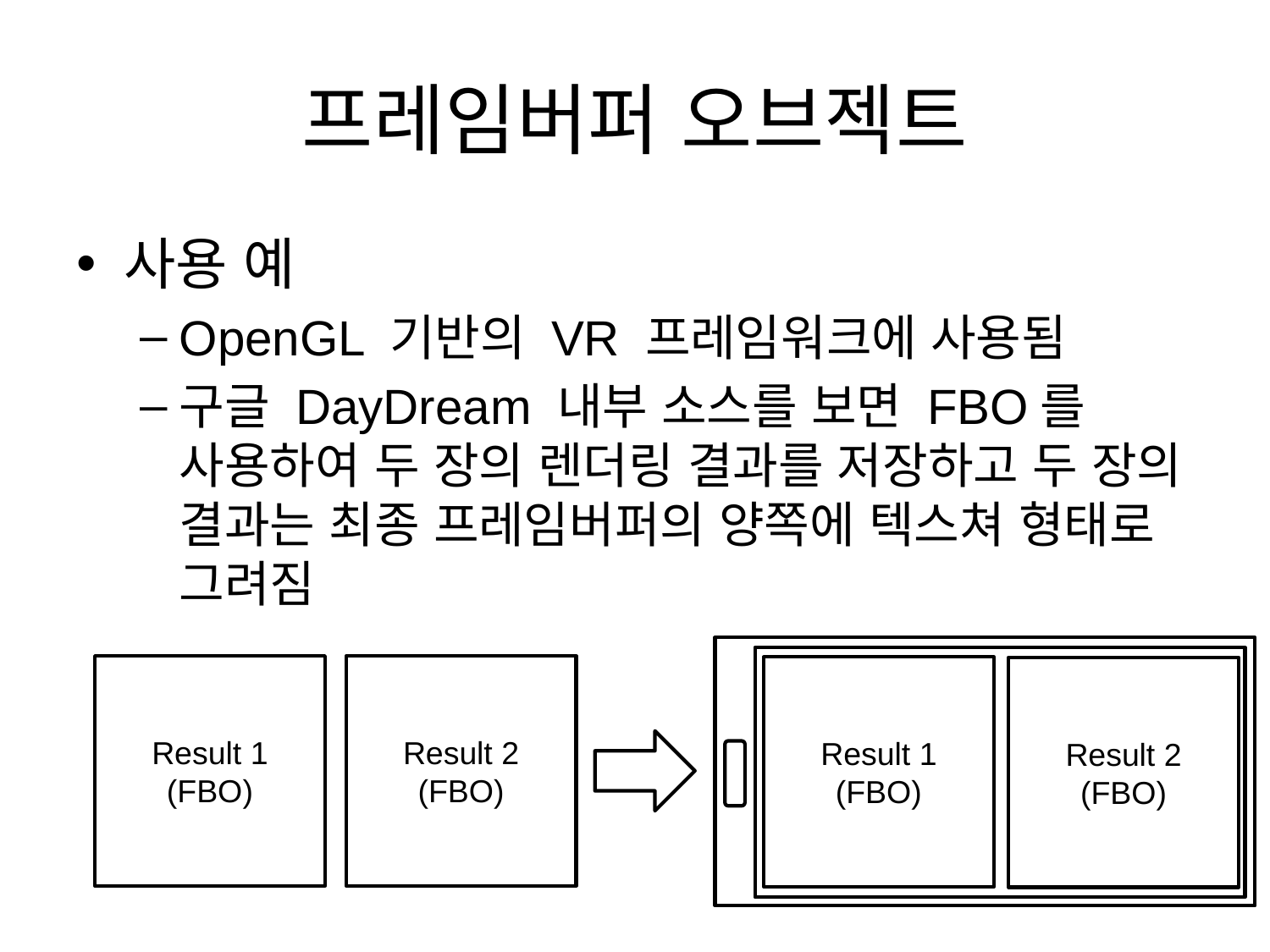

# 프레임버퍼 오브젝트
사용 예
OpenGL 기반의 VR 프레임워크에 사용됨
구글 DayDream 내부 소스를 보면 FBO를 사용하여 두 장의 렌더링 결과를 저장하고 두 장의 결과는 최종 프레임버퍼의 양쪽에 텍스쳐 형태로 그려짐

Result 1
(FBO)
Result 2
(FBO)
Result 1
(FBO)
Result 2
(FBO)